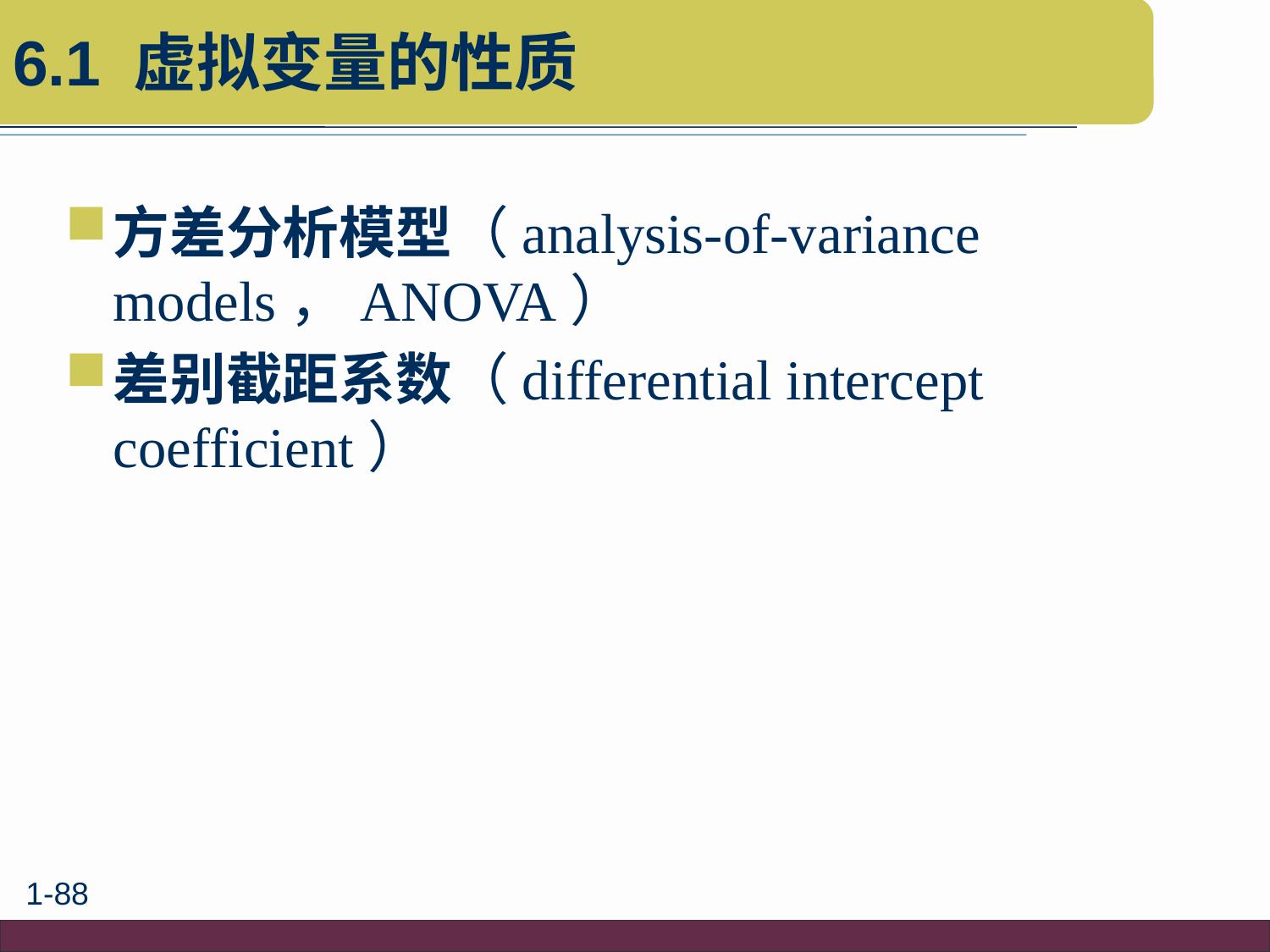

# 6.1 虚拟变量的性质
方差分析模型（analysis-of-variance models，ANOVA）
差别截距系数（differential intercept coefficient）